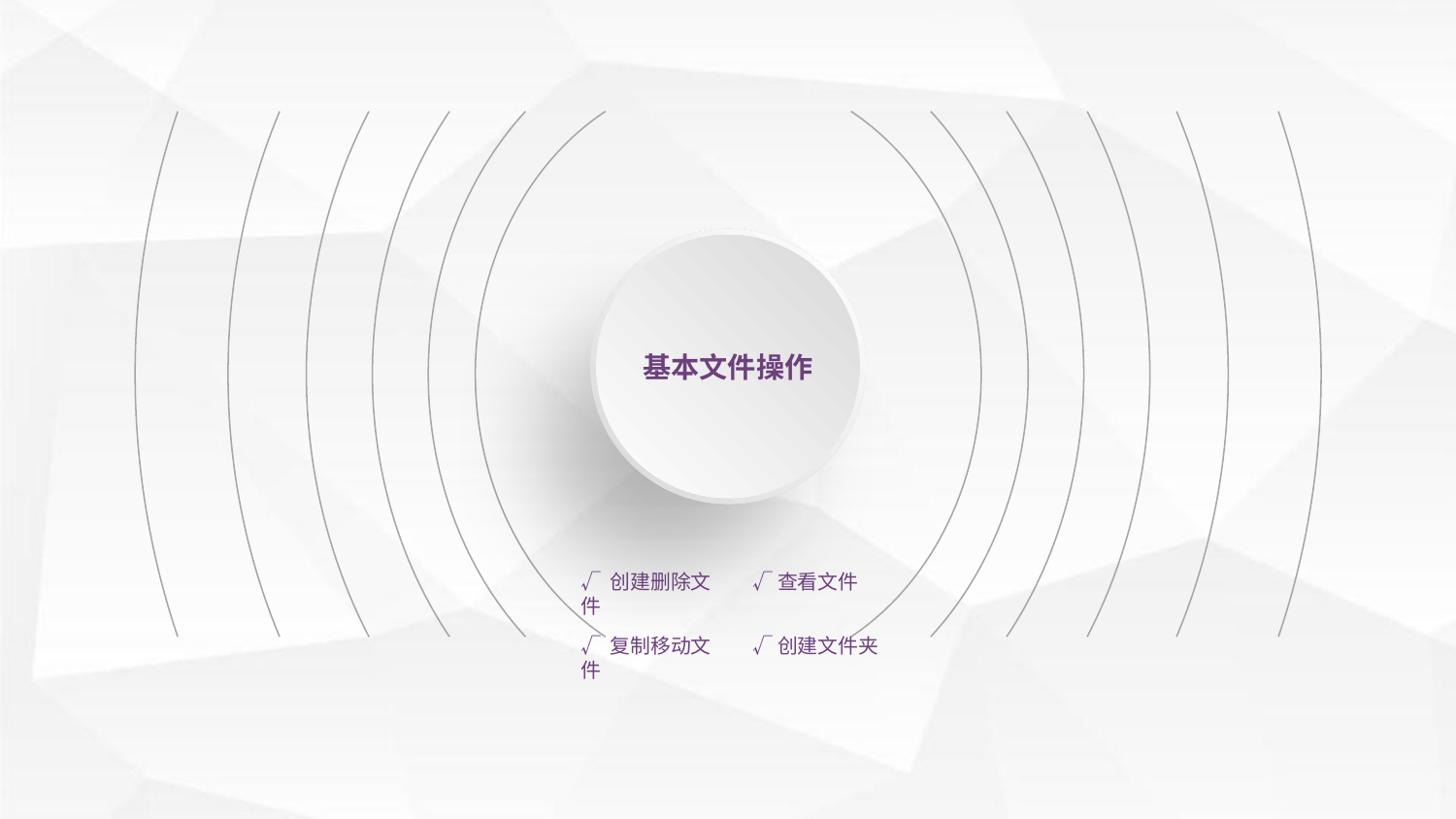

基本文件操作
√ 创建删除文件
√查看文件
√ 复制移动文件
√创建文件夹